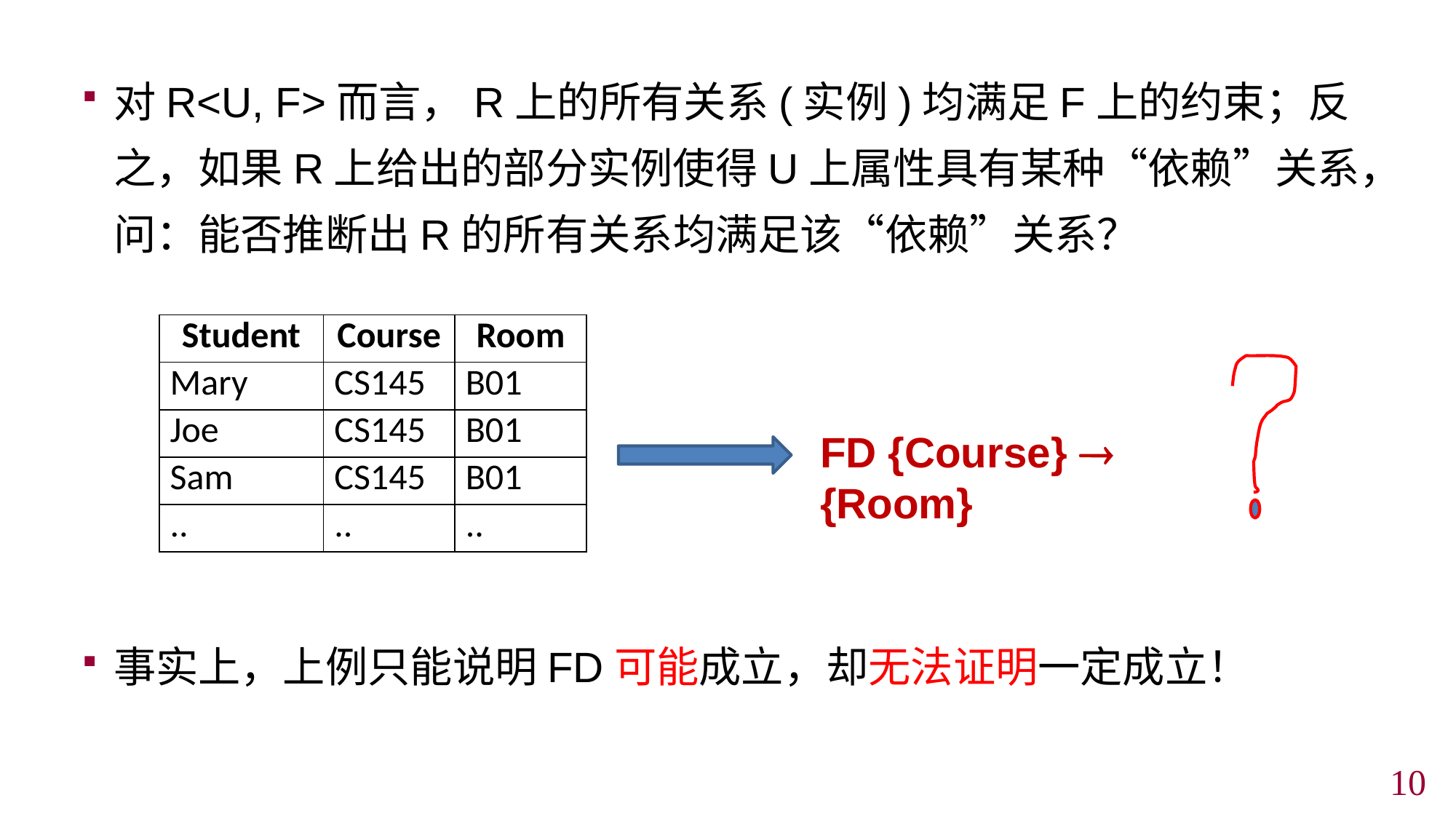

对R<U, F>而言，R上的所有关系(实例)均满足F上的约束；反之，如果R上给出的部分实例使得U上属性具有某种“依赖”关系，问：能否推断出R的所有关系均满足该“依赖”关系？

事实上，上例只能说明FD可能成立，却无法证明一定成立！

| Student | Course | Room |
| --- | --- | --- |
| Mary | CS145 | B01 |
| Joe | CS145 | B01 |
| Sam | CS145 | B01 |
| .. | .. | .. |

FD {Course} → {Room}

10